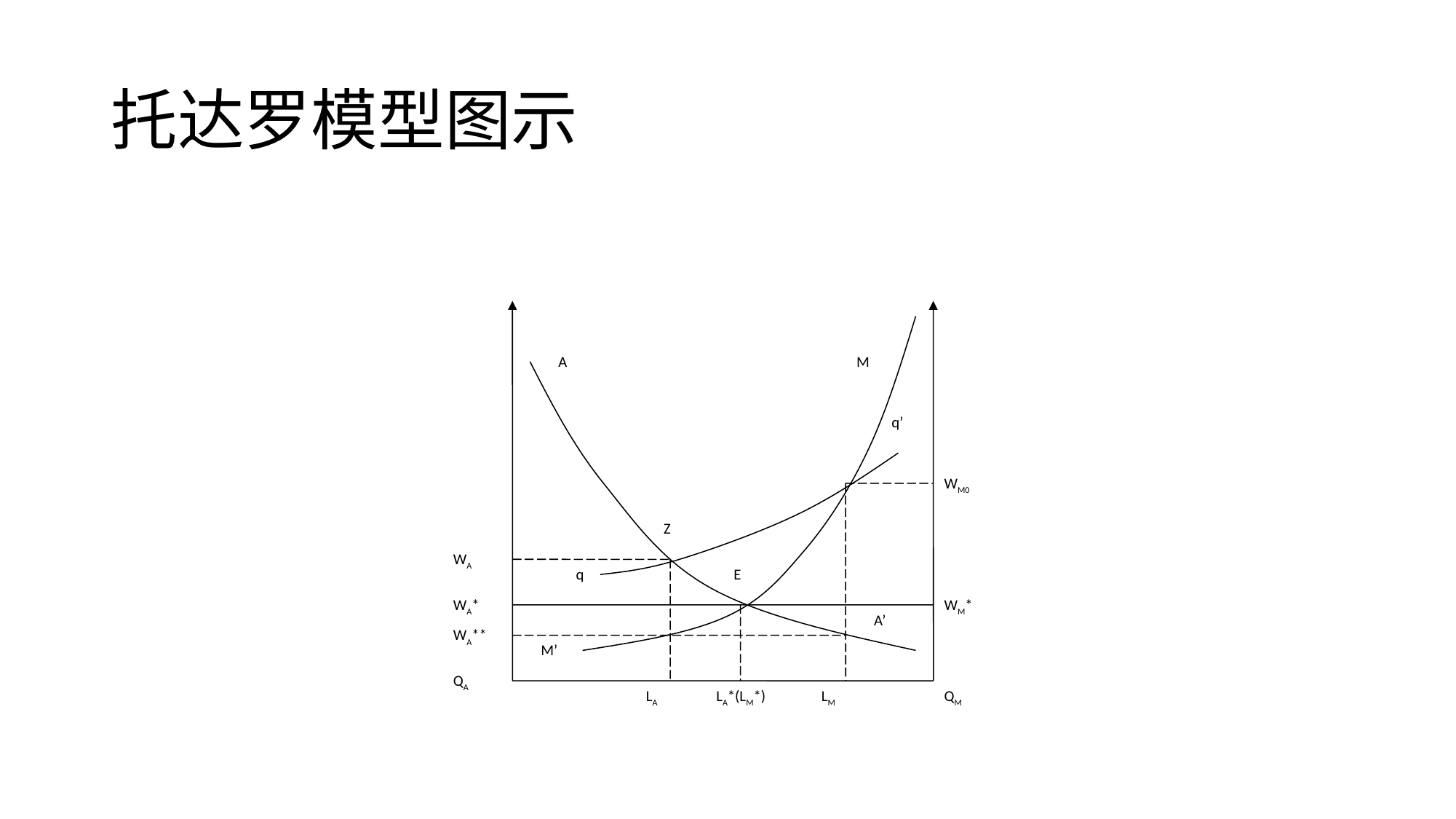

# 托达罗模型图示

A
M

q’

WM0

Z
WA

q

E
WA*
WM*

A’
WA**

M’
QA

LA
LA*(LM*)
LM
QM